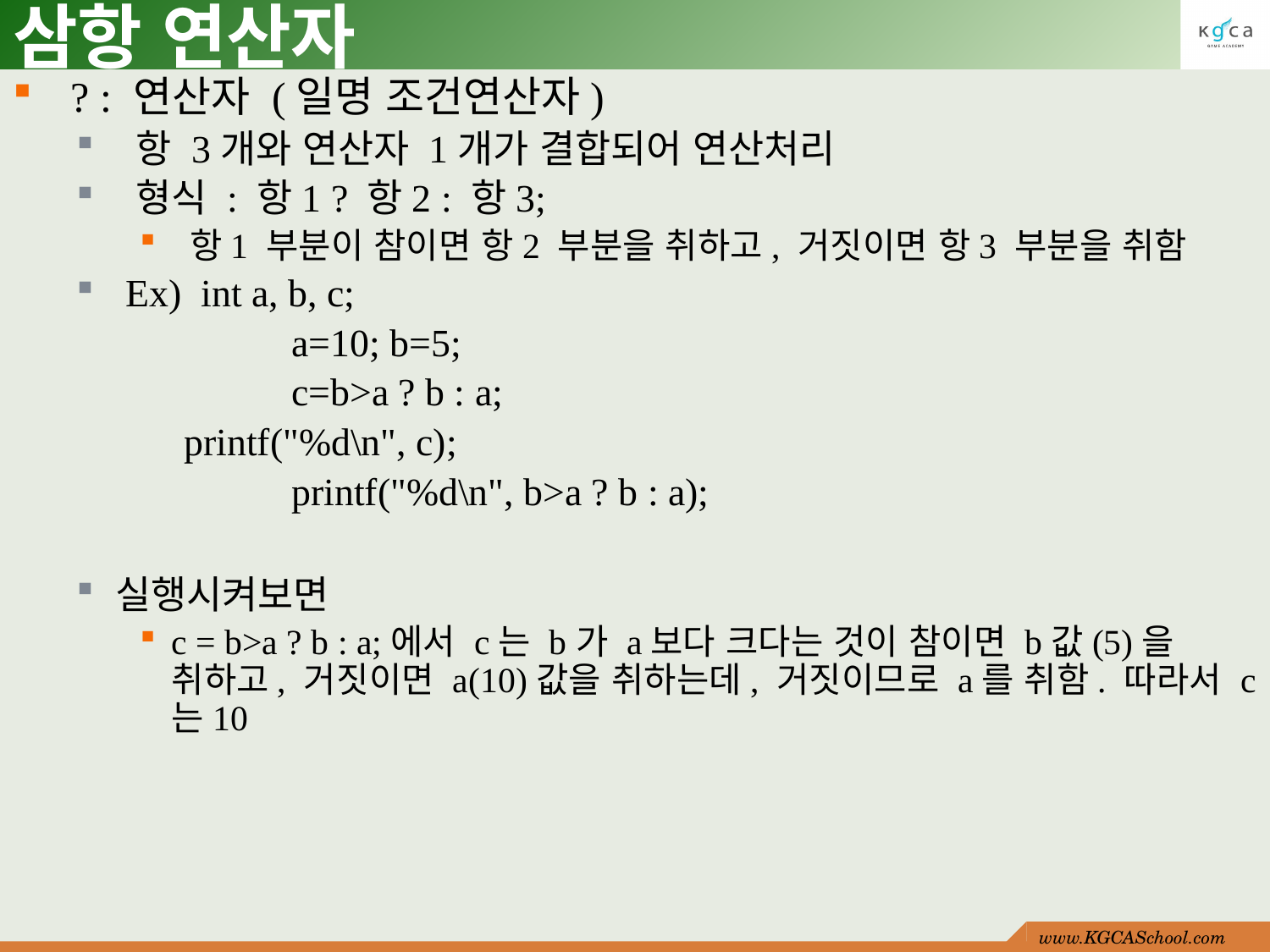

# 삼항 연산자
 ? : 연산자 (일명 조건연산자)
 항 3개와 연산자 1개가 결합되어 연산처리
 형식 : 항1 ? 항2 : 항3;
 항1 부분이 참이면 항2 부분을 취하고, 거짓이면 항3 부분을 취함
 Ex)  int a, b, c;
		     a=10; b=5;
 		     c=b>a ? b : a;
	       printf("%d\n", c);
		     printf("%d\n", b>a ? b : a);

실행시켜보면
c = b>a ? b : a;에서 c는 b가 a보다 크다는 것이 참이면 b값(5)을 취하고, 거짓이면 a(10)값을 취하는데, 거짓이므로 a를 취함. 따라서 c는10